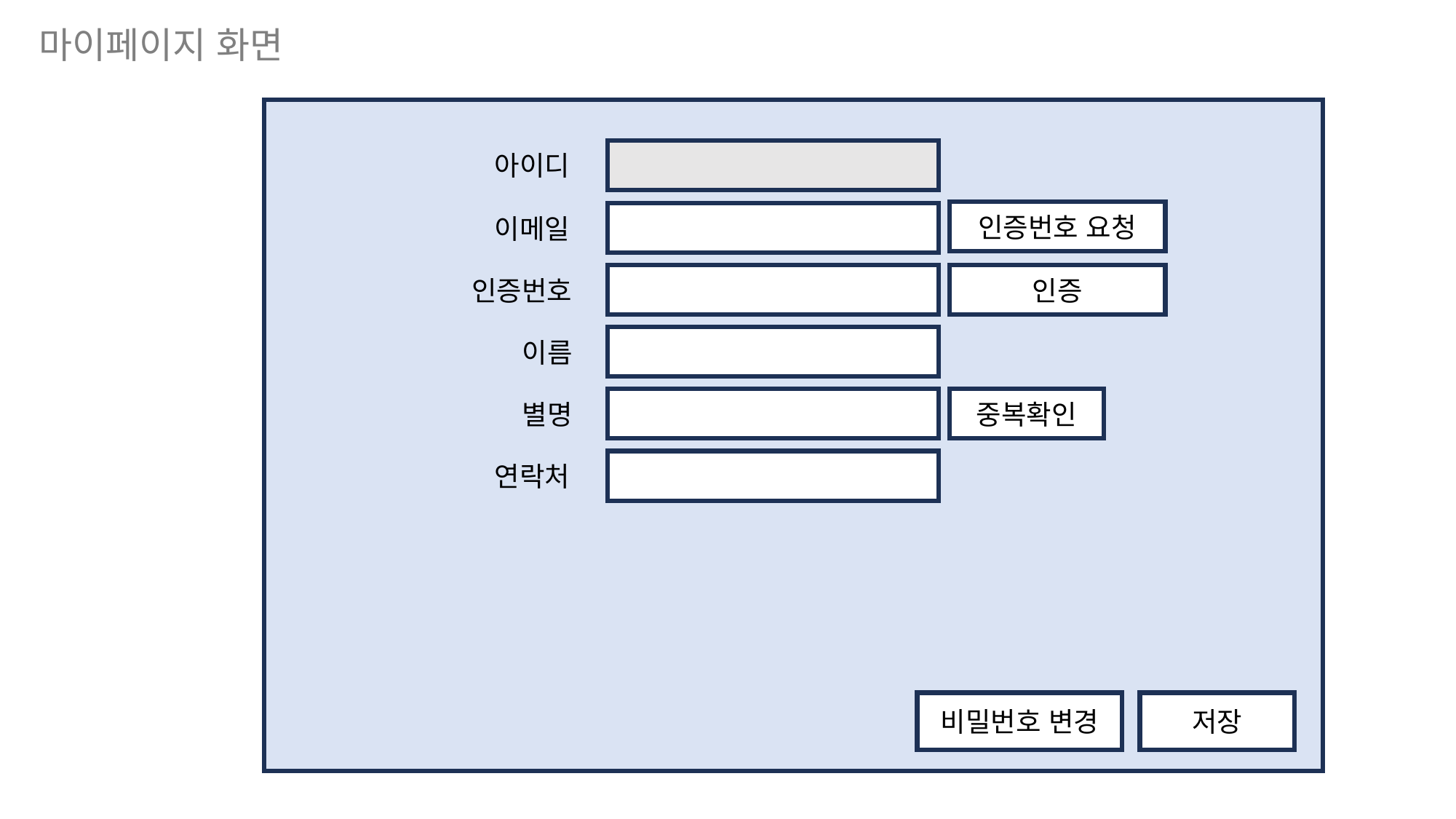

마이페이지 화면

아이디

인증번호 요청
이메일

인증번호

인증
이름

별명

중복확인
연락처

비밀번호 변경
저장